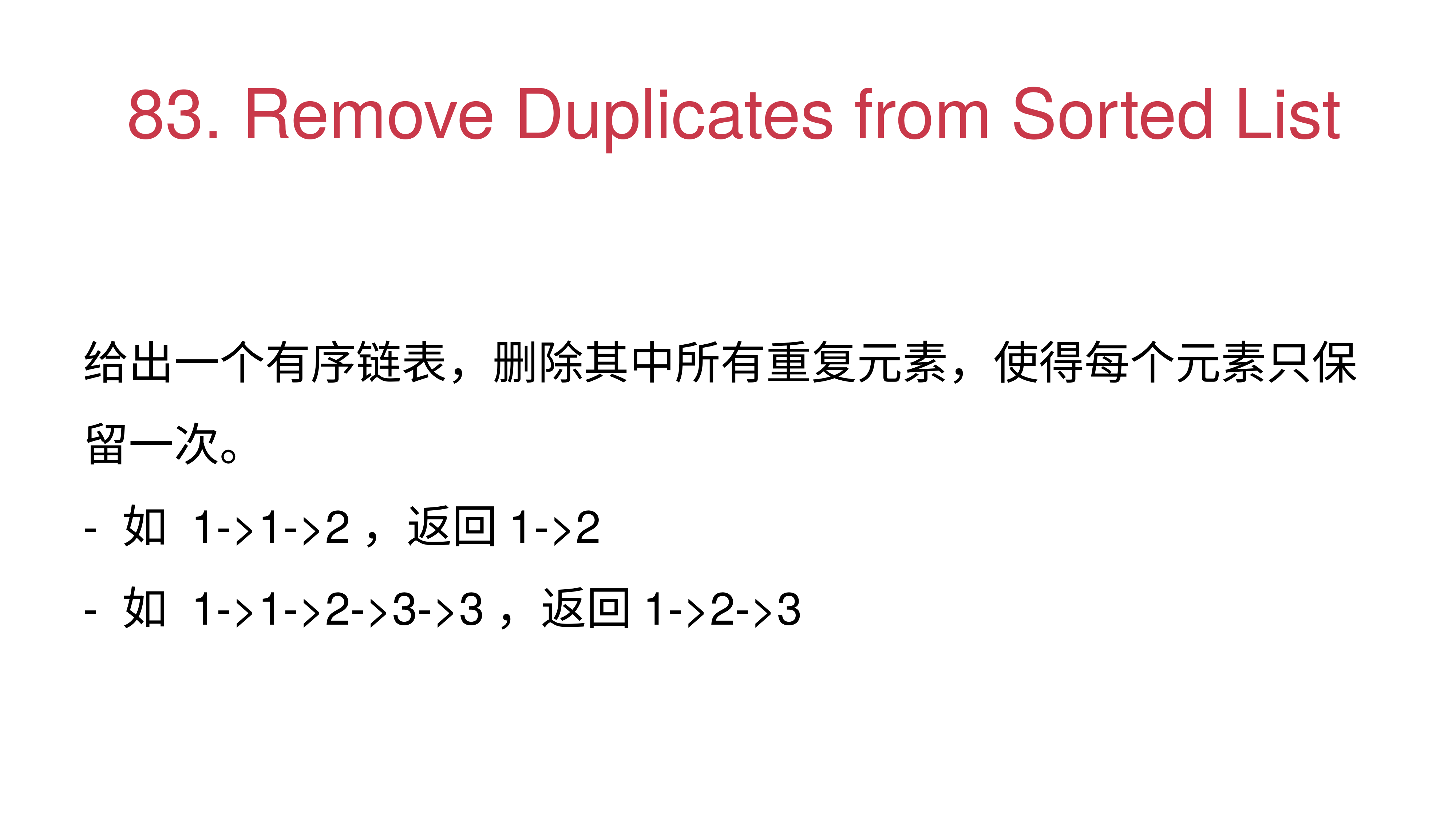

# 83. Remove Duplicates from Sorted List
给出一个有序链表，删除其中所有重复元素，使得每个元素只保留一次。
- 如 1->1->2，返回1->2
- 如 1->1->2->3->3，返回1->2->3